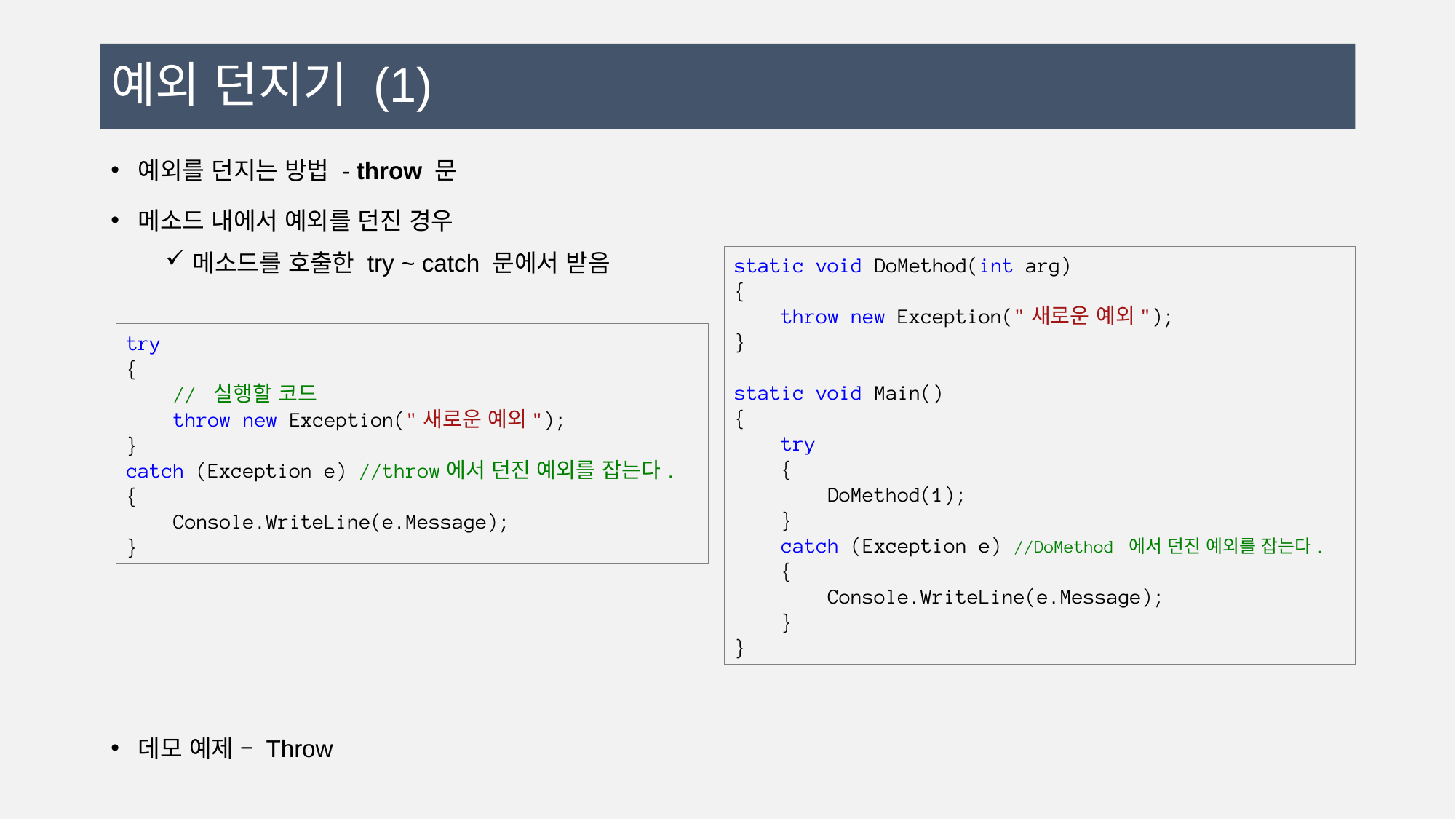

# 예외 던지기 (1)
예외를 던지는 방법 - throw 문
메소드 내에서 예외를 던진 경우
메소드를 호출한 try ~ catch 문에서 받음

데모 예제 – Throw
static void DoMethod(int arg)
{
    throw new Exception("새로운 예외");
}

static void Main()
{
    try
    {
        DoMethod(1);
    }
    catch (Exception e) //DoMethod 에서 던진 예외를 잡는다.
    {
        Console.WriteLine(e.Message);
    }
}
try
{
    // 실행할 코드
    throw new Exception("새로운 예외");
}
catch (Exception e) //throw에서 던진 예외를 잡는다.
{
    Console.WriteLine(e.Message);
}